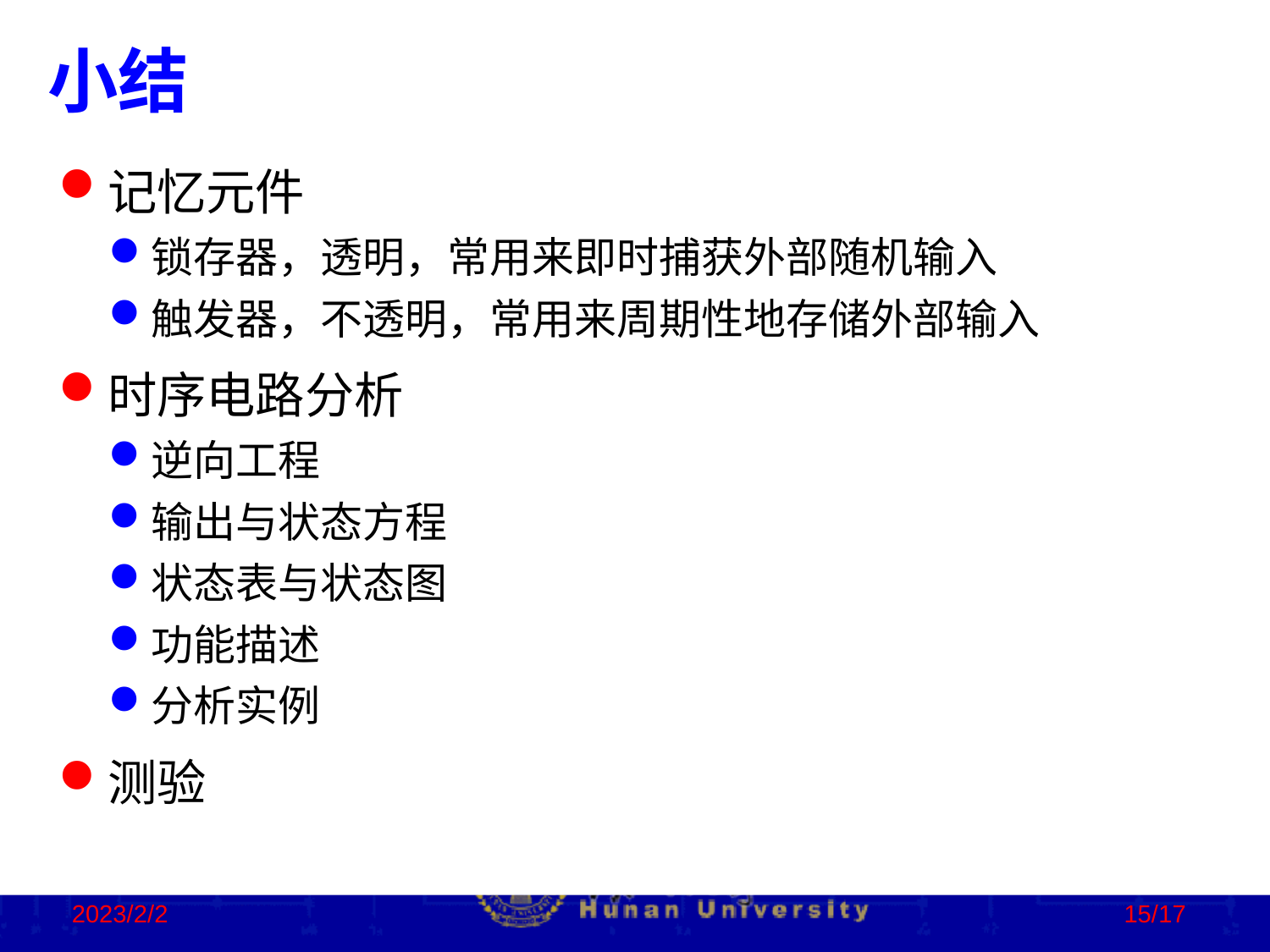

小结
记忆元件
锁存器，透明，常用来即时捕获外部随机输入
触发器，不透明，常用来周期性地存储外部输入
时序电路分析
逆向工程
输出与状态方程
状态表与状态图
功能描述
分析实例
测验
2023/2/2
15/17